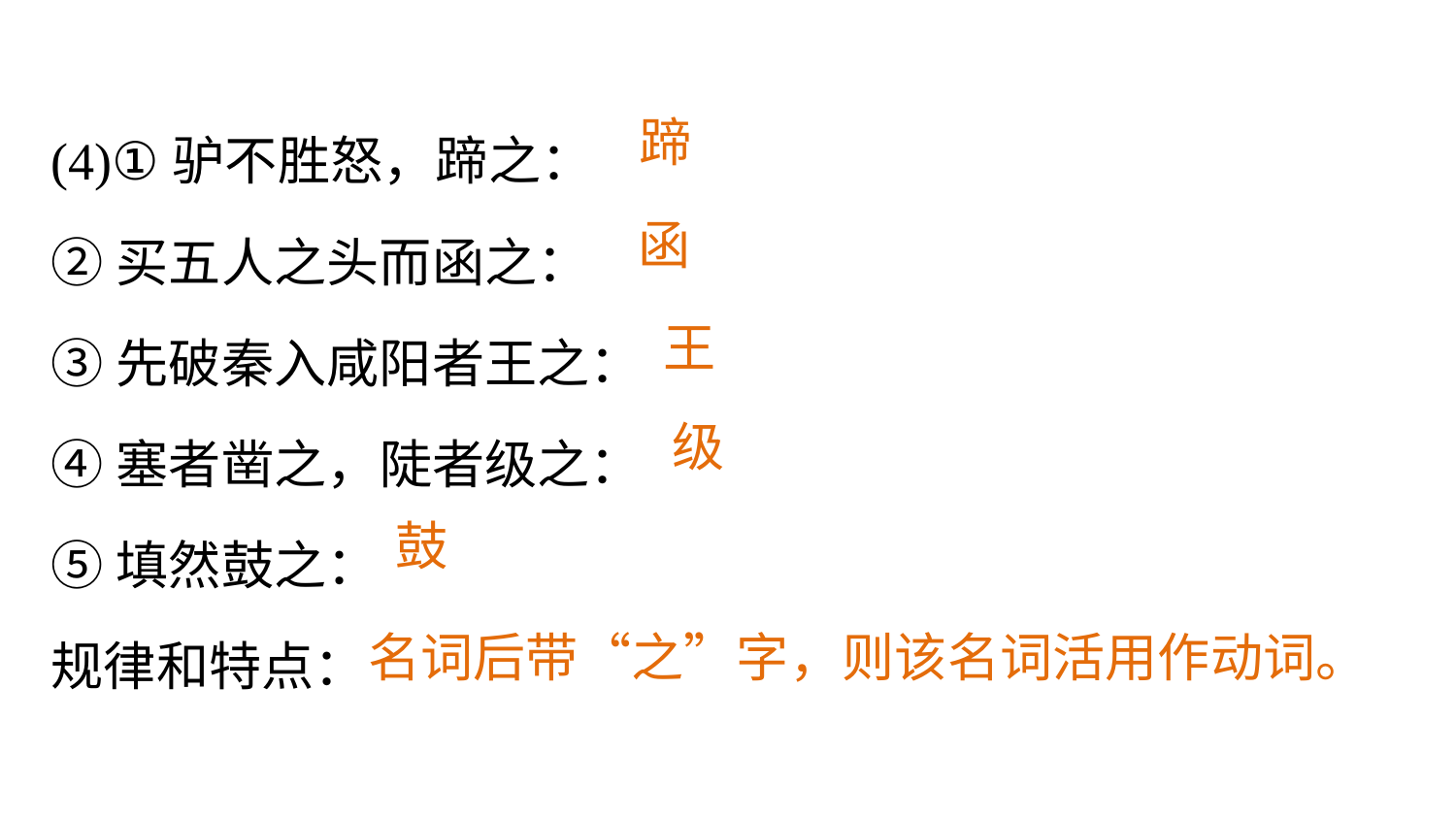

(4)①驴不胜怒，蹄之：
②买五人之头而函之：
③先破秦入咸阳者王之：
④塞者凿之，陡者级之：
⑤填然鼓之：
规律和特点：
蹄
函
王
级
鼓
名词后带“之”字，则该名词活用作动词。